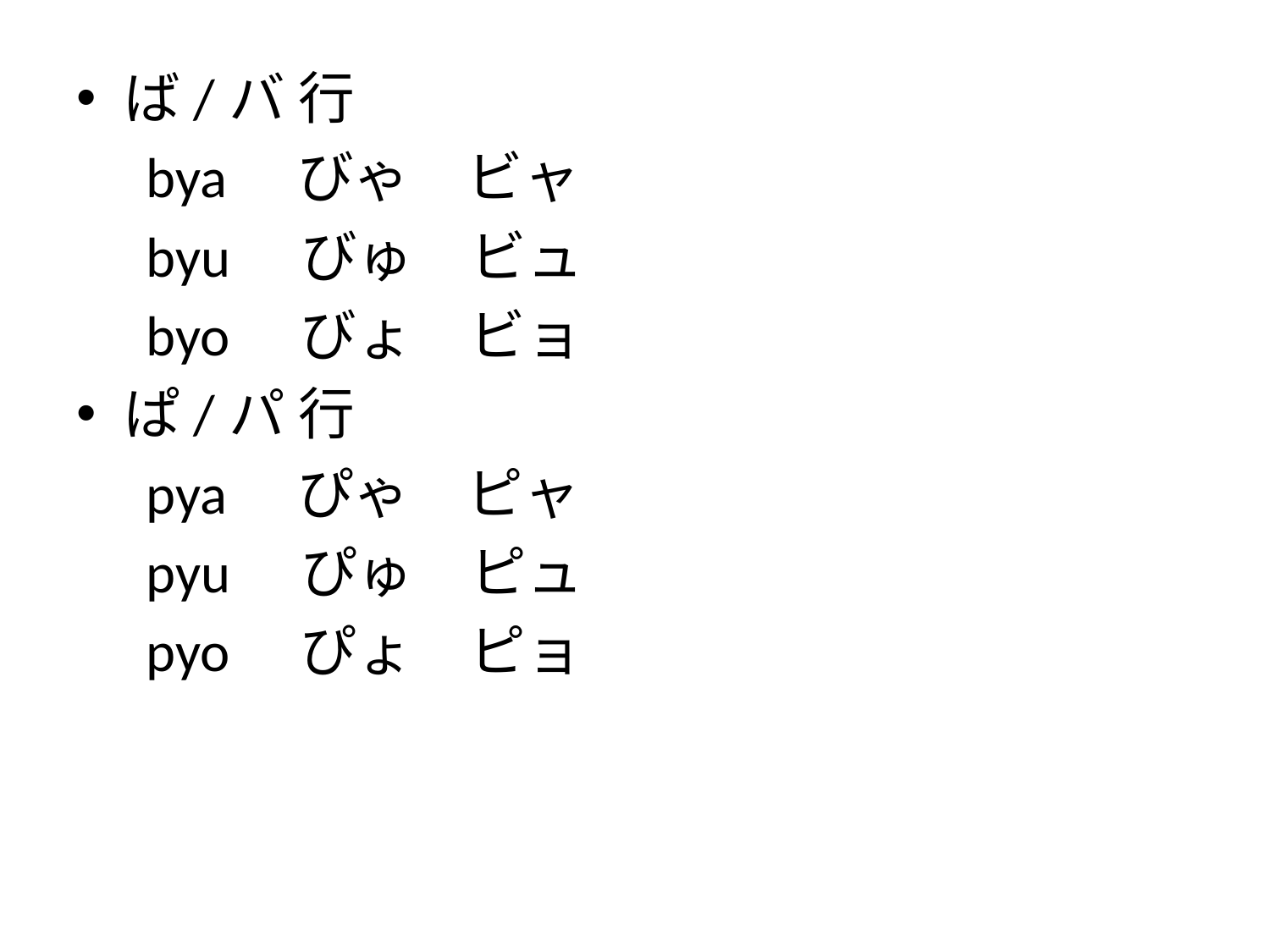

ば/バ 行
　bya　びゃ　ビャ
　byu　びゅ　ビュ
　byo　びょ　ビョ
ぱ/パ 行
　pya　ぴゃ　ピャ
　pyu　ぴゅ　ピュ
　pyo　ぴょ　ピョ